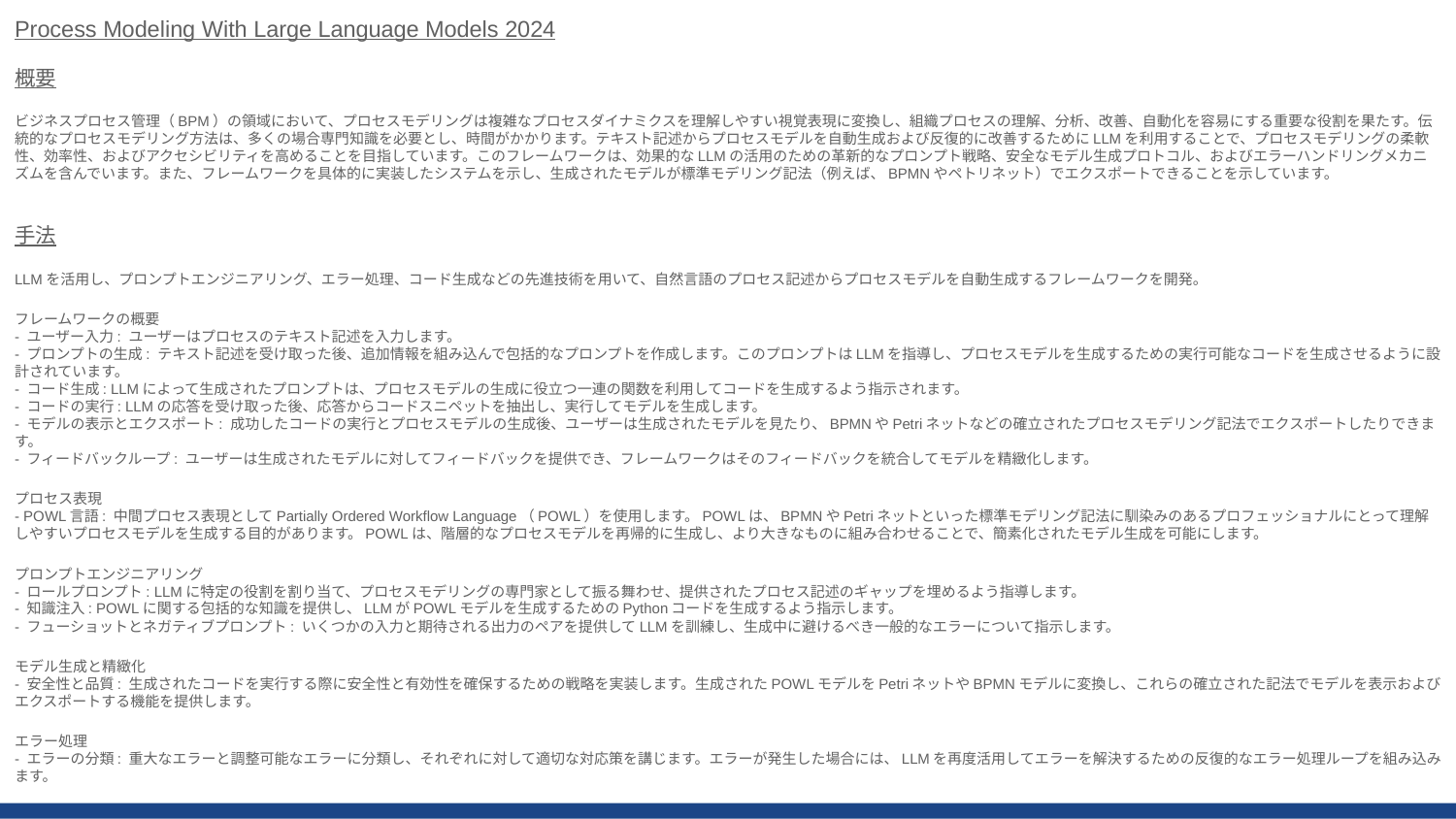

Process Modeling With Large Language Models 2024
概要
ビジネスプロセス管理（BPM）の領域において、プロセスモデリングは複雑なプロセスダイナミクスを理解しやすい視覚表現に変換し、組織プロセスの理解、分析、改善、自動化を容易にする重要な役割を果たす。伝統的なプロセスモデリング方法は、多くの場合専門知識を必要とし、時間がかかります。テキスト記述からプロセスモデルを自動生成および反復的に改善するためにLLMを利用することで、プロセスモデリングの柔軟性、効率性、およびアクセシビリティを高めることを目指しています。このフレームワークは、効果的なLLMの活用のための革新的なプロンプト戦略、安全なモデル生成プロトコル、およびエラーハンドリングメカニズムを含んでいます。また、フレームワークを具体的に実装したシステムを示し、生成されたモデルが標準モデリング記法（例えば、BPMNやペトリネット）でエクスポートできることを示しています。
手法
LLMを活用し、プロンプトエンジニアリング、エラー処理、コード生成などの先進技術を用いて、自然言語のプロセス記述からプロセスモデルを自動生成するフレームワークを開発。
フレームワークの概要
- ユーザー入力: ユーザーはプロセスのテキスト記述を入力します。
- プロンプトの生成: テキスト記述を受け取った後、追加情報を組み込んで包括的なプロンプトを作成します。このプロンプトはLLMを指導し、プロセスモデルを生成するための実行可能なコードを生成させるように設計されています。
- コード生成: LLMによって生成されたプロンプトは、プロセスモデルの生成に役立つ一連の関数を利用してコードを生成するよう指示されます。
- コードの実行: LLMの応答を受け取った後、応答からコードスニペットを抽出し、実行してモデルを生成します。
- モデルの表示とエクスポート: 成功したコードの実行とプロセスモデルの生成後、ユーザーは生成されたモデルを見たり、BPMNやPetriネットなどの確立されたプロセスモデリング記法でエクスポートしたりできます。
- フィードバックループ: ユーザーは生成されたモデルに対してフィードバックを提供でき、フレームワークはそのフィードバックを統合してモデルを精緻化します​​。
プロセス表現
- POWL言語: 中間プロセス表現としてPartially Ordered Workflow Language（POWL）を使用します。POWLは、BPMNやPetriネットといった標準モデリング記法に馴染みのあるプロフェッショナルにとって理解しやすいプロセスモデルを生成する目的があります。POWLは、階層的なプロセスモデルを再帰的に生成し、より大きなものに組み合わせることで、簡素化されたモデル生成を可能にします​​。
プロンプトエンジニアリング
- ロールプロンプト: LLMに特定の役割を割り当て、プロセスモデリングの専門家として振る舞わせ、提供されたプロセス記述のギャップを埋めるよう指導します。
- 知識注入: POWLに関する包括的な知識を提供し、LLMがPOWLモデルを生成するためのPythonコードを生成するよう指示します。
- フューショットとネガティブプロンプト: いくつかの入力と期待される出力のペアを提供してLLMを訓練し、生成中に避けるべき一般的なエラーについて指示します​​。
モデル生成と精緻化
- 安全性と品質: 生成されたコードを実行する際に安全性と有効性を確保するための戦略を実装します。生成されたPOWLモデルをPetriネットやBPMNモデルに変換し、これらの確立された記法でモデルを表示およびエクスポートする機能を提供します​​。
エラー処理
- エラーの分類: 重大なエラーと調整可能なエラーに分類し、それぞれに対して適切な対応策を講じます。エラーが発生した場合には、LLMを再度活用してエラーを解決するための反復的なエラー処理ループを組み込みます​​。